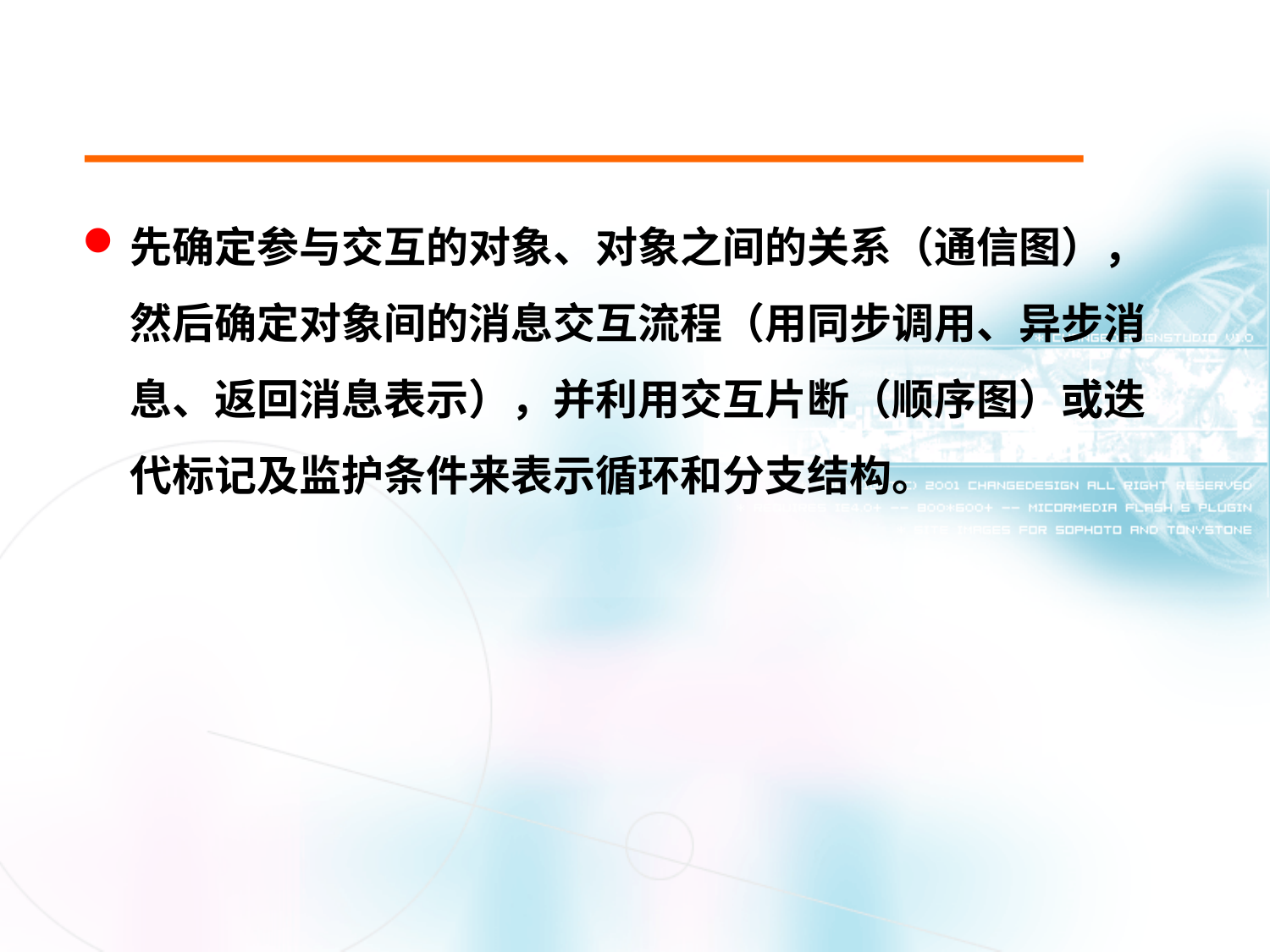

#
先确定参与交互的对象、对象之间的关系（通信图），然后确定对象间的消息交互流程（用同步调用、异步消息、返回消息表示），并利用交互片断（顺序图）或迭代标记及监护条件来表示循环和分支结构。